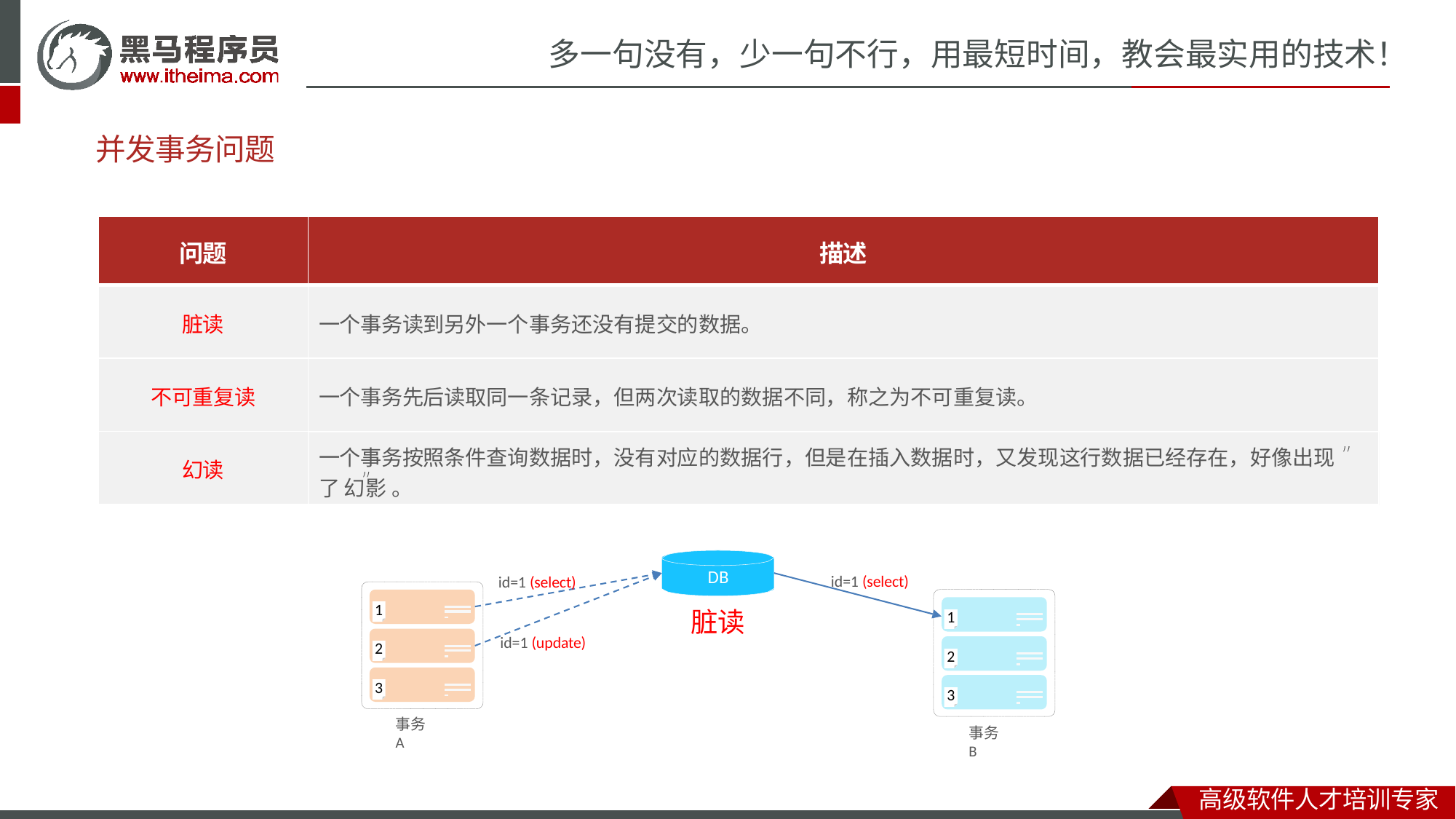

# 多一句没有，少一句不行，用最短时间，教会最实用的技术！

并发事务问题
| 问题 | 描述 |
| --- | --- |
| 脏读 | 一个事务读到另外一个事务还没有提交的数据。 |
| 不可重复读 | 一个事务先后读取同一条记录，但两次读取的数据不同，称之为不可重复读。 |
| 幻读 | 一个事务按照条件查询数据时，没有对应的数据行，但是在插入数据时，又发现这行数据已经存在，好像出现了 幻影 。 |

DB
id=1 (select)

id=1 (select)

1

脏读
1

id=1 (update)

2

2

3

3

事务A
事务B
高级软件人才培训专家